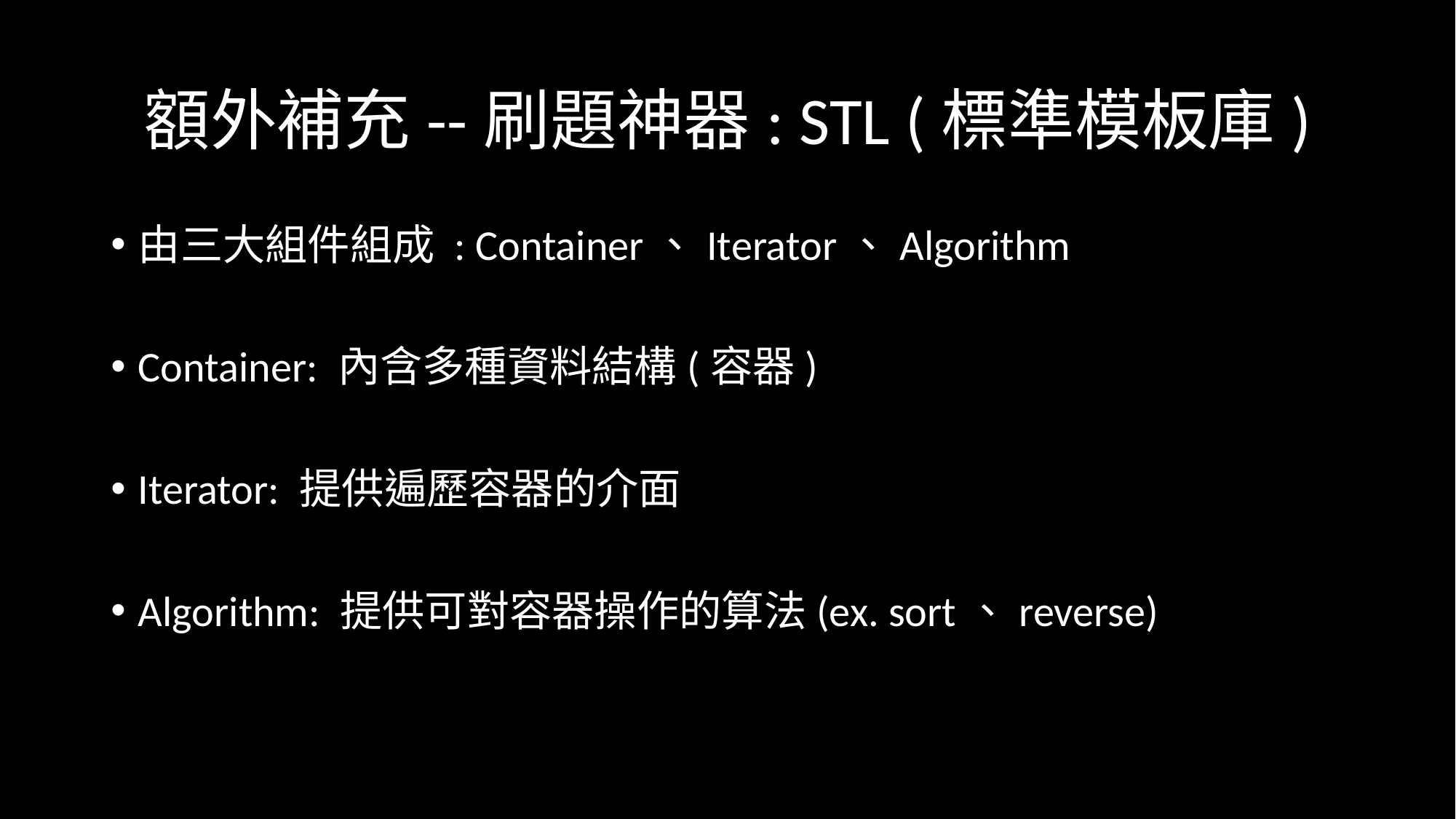

# 額外補充--刷題神器: STL (標準模板庫)
由三大組件組成 : Container、Iterator、Algorithm

Container: 內含多種資料結構(容器)

Iterator: 提供遍歷容器的介面

Algorithm: 提供可對容器操作的算法(ex. sort、reverse)